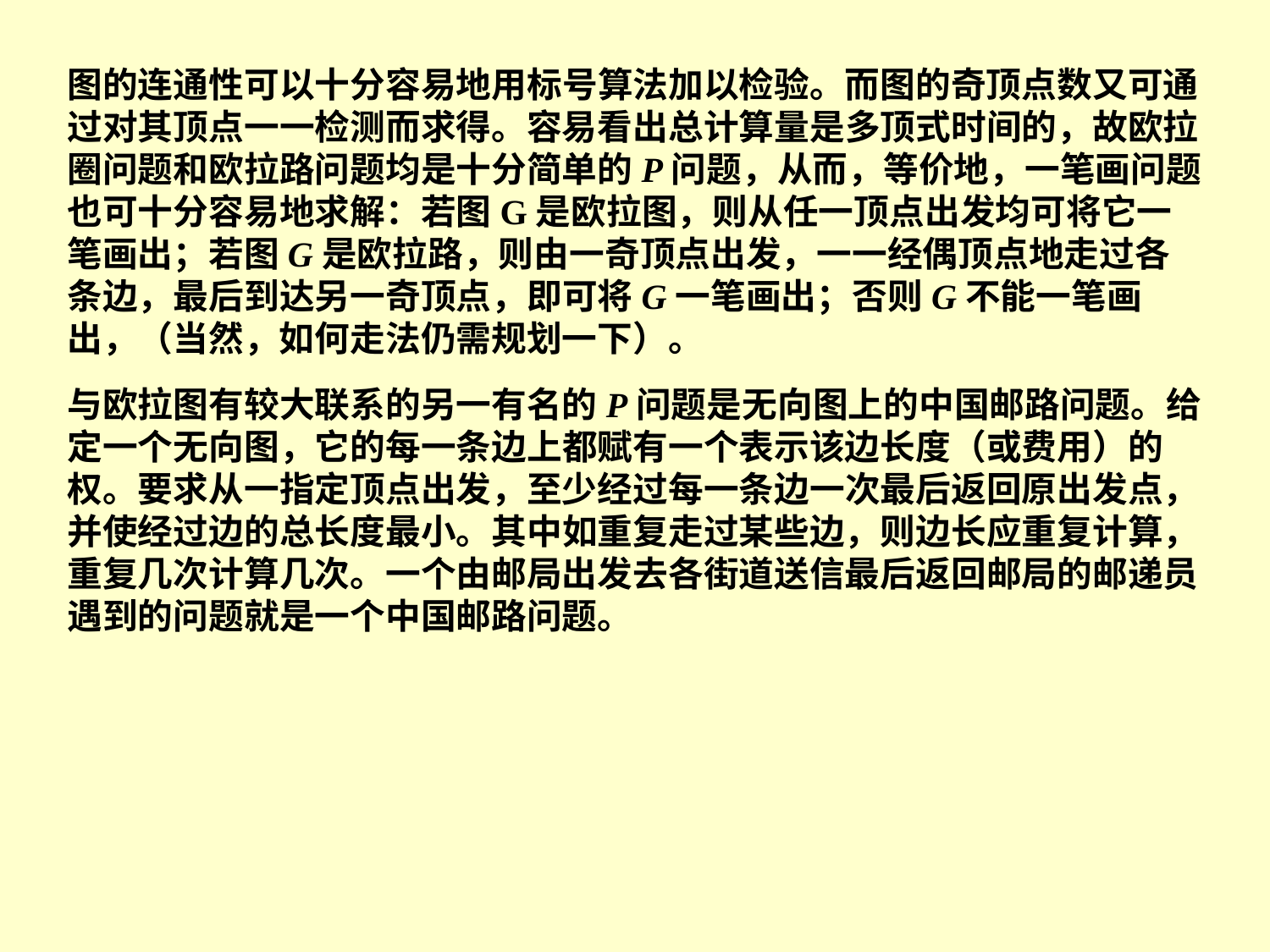

图的连通性可以十分容易地用标号算法加以检验。而图的奇顶点数又可通过对其顶点一一检测而求得。容易看出总计算量是多顶式时间的，故欧拉圈问题和欧拉路问题均是十分简单的P问题，从而，等价地，一笔画问题也可十分容易地求解：若图G是欧拉图，则从任一顶点出发均可将它一笔画出；若图G是欧拉路，则由一奇顶点出发，一一经偶顶点地走过各条边，最后到达另一奇顶点，即可将G一笔画出；否则G不能一笔画出，（当然，如何走法仍需规划一下）。
与欧拉图有较大联系的另一有名的P问题是无向图上的中国邮路问题。给定一个无向图，它的每一条边上都赋有一个表示该边长度（或费用）的权。要求从一指定顶点出发，至少经过每一条边一次最后返回原出发点，并使经过边的总长度最小。其中如重复走过某些边，则边长应重复计算，重复几次计算几次。一个由邮局出发去各街道送信最后返回邮局的邮递员遇到的问题就是一个中国邮路问题。